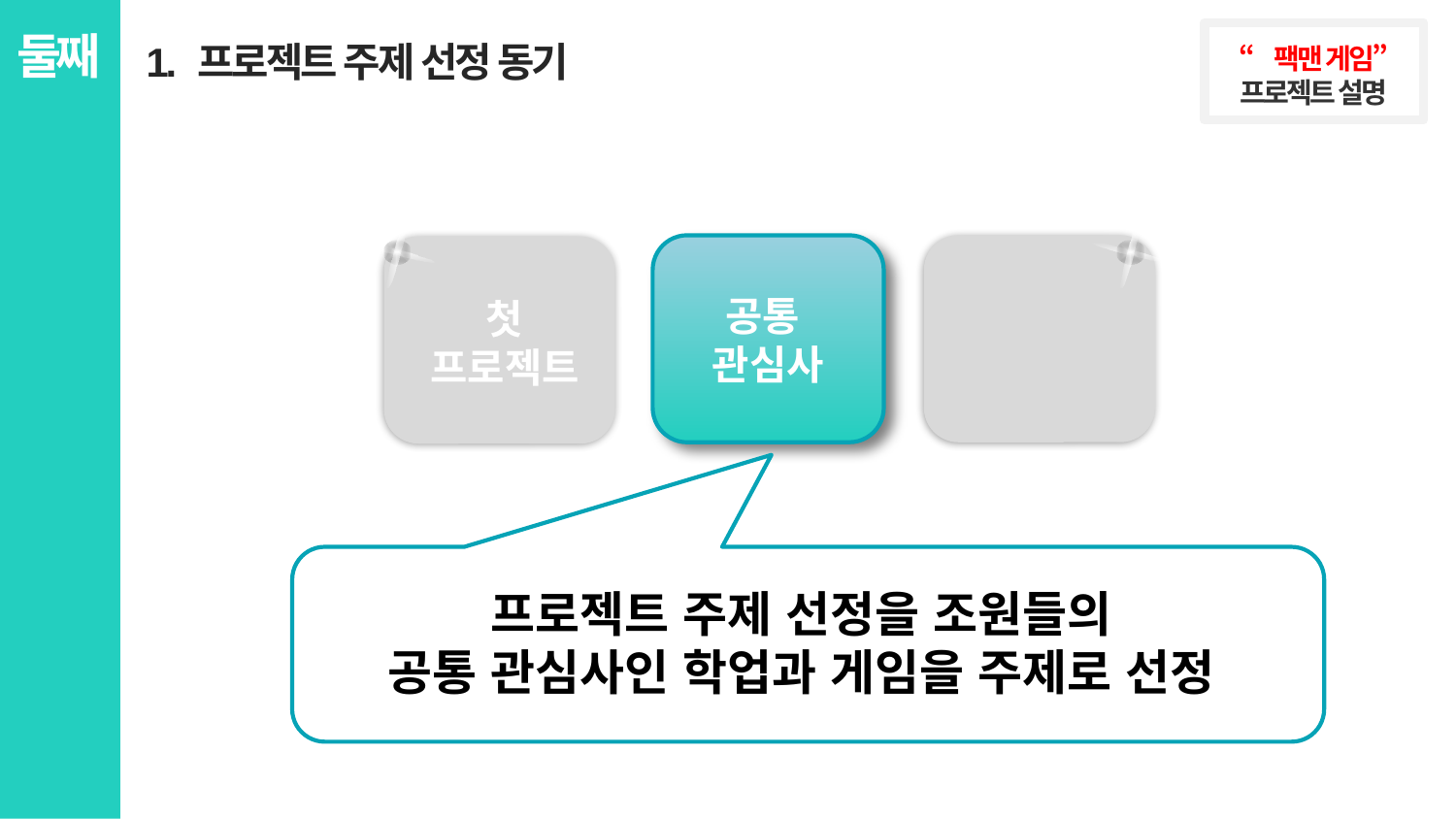

1. 프로젝트 주제 선정 동기
둘째

“팩맨 게임”
프로젝트 설명

공통
관심사

첫
프로젝트

프로젝트 주제 선정을 조원들의
공통 관심사인 학업과 게임을 주제로 선정